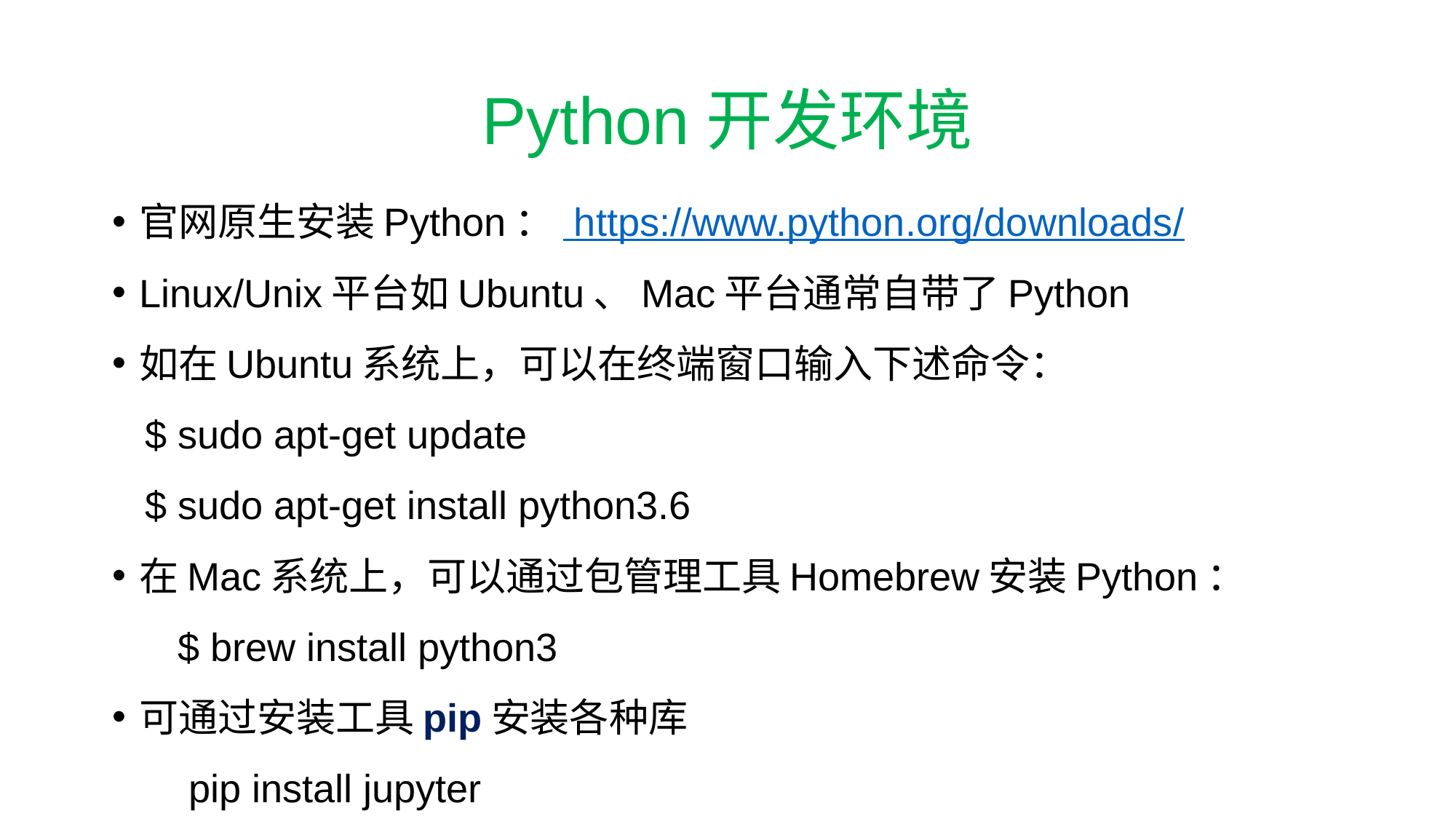

# Python开发环境
官网原生安装Python： https://www.python.org/downloads/
Linux/Unix平台如Ubuntu、Mac平台通常自带了Python
如在Ubuntu系统上，可以在终端窗口输入下述命令：
   $ sudo apt-get update
   $ sudo apt-get install python3.6
在Mac系统上，可以通过包管理工具Homebrew安装Python：
      $ brew install python3
可通过安装工具pip安装各种库
       pip install jupyter